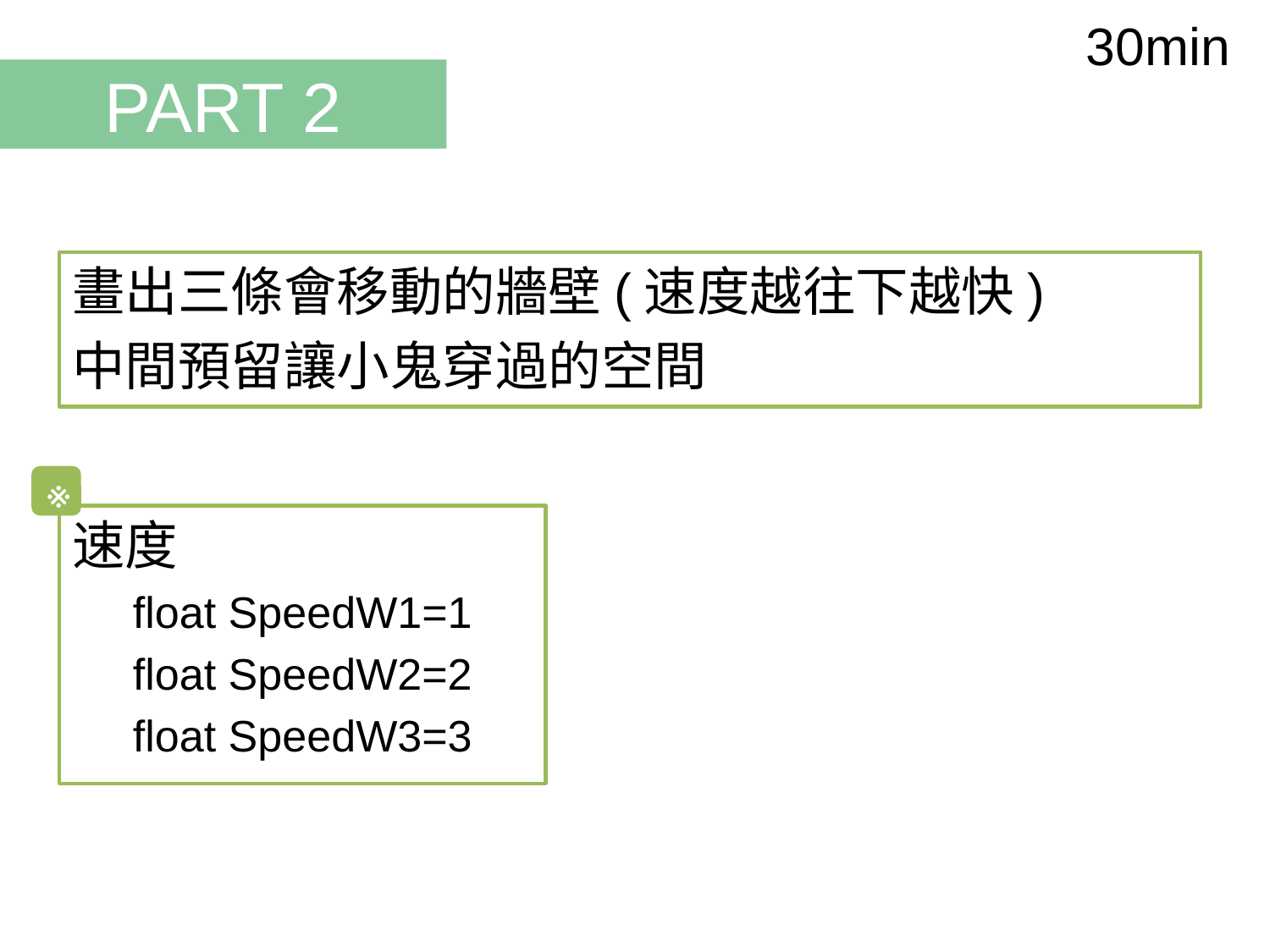

30min
# PART 2
畫出三條會移動的牆壁(速度越往下越快)
中間預留讓小鬼穿過的空間

※
速度
float SpeedW1=1
float SpeedW2=2
float SpeedW3=3